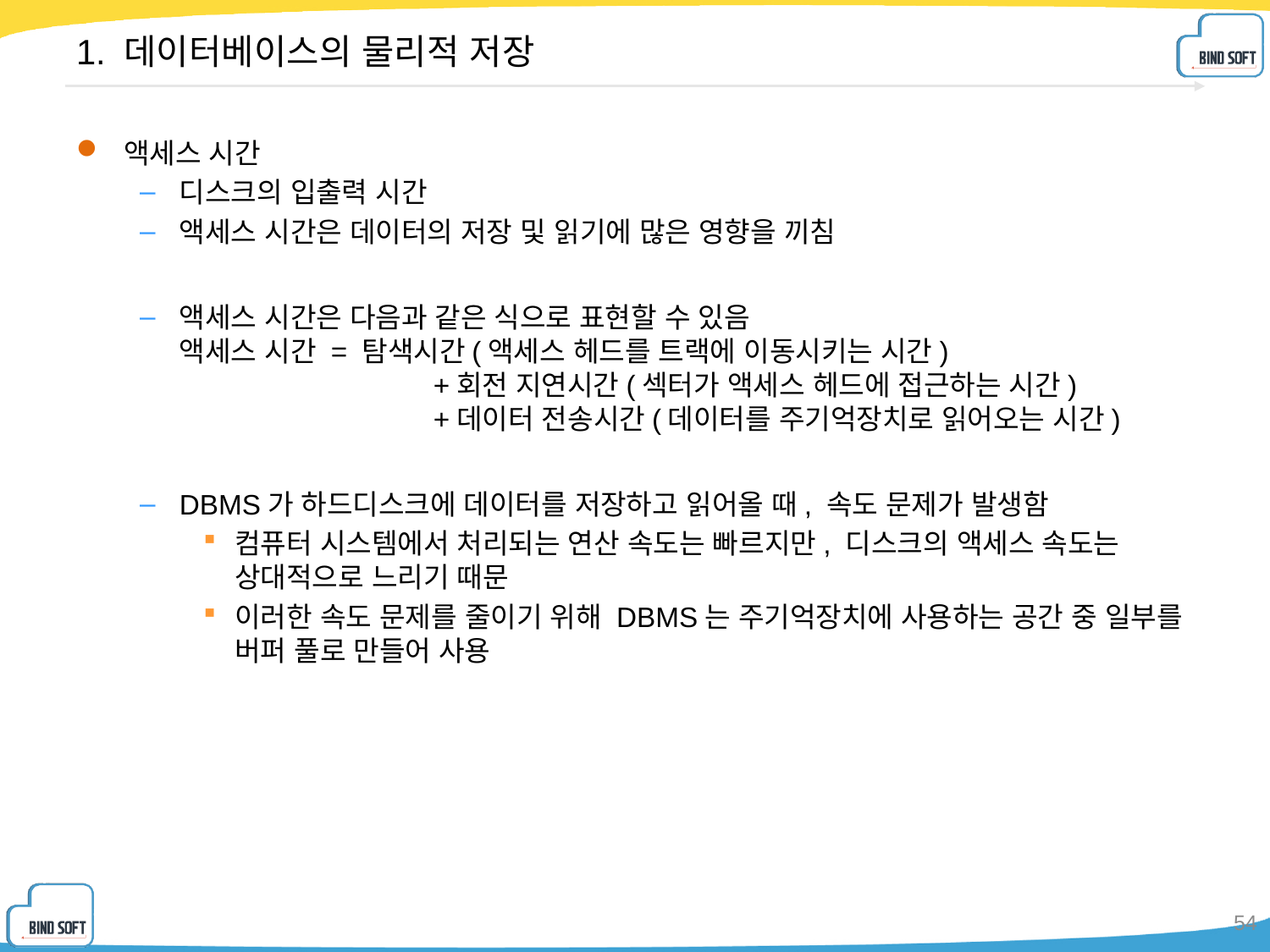

# 1. 데이터베이스의 물리적 저장
액세스 시간
디스크의 입출력 시간
액세스 시간은 데이터의 저장 및 읽기에 많은 영향을 끼침

액세스 시간은 다음과 같은 식으로 표현할 수 있음
액세스 시간 = 탐색시간(액세스 헤드를 트랙에 이동시키는 시간)
		+회전 지연시간(섹터가 액세스 헤드에 접근하는 시간)
		+데이터 전송시간(데이터를 주기억장치로 읽어오는 시간)

DBMS가 하드디스크에 데이터를 저장하고 읽어올 때, 속도 문제가 발생함
컴퓨터 시스템에서 처리되는 연산 속도는 빠르지만, 디스크의 액세스 속도는 상대적으로 느리기 때문
이러한 속도 문제를 줄이기 위해 DBMS는 주기억장치에 사용하는 공간 중 일부를 버퍼 풀로 만들어 사용
54